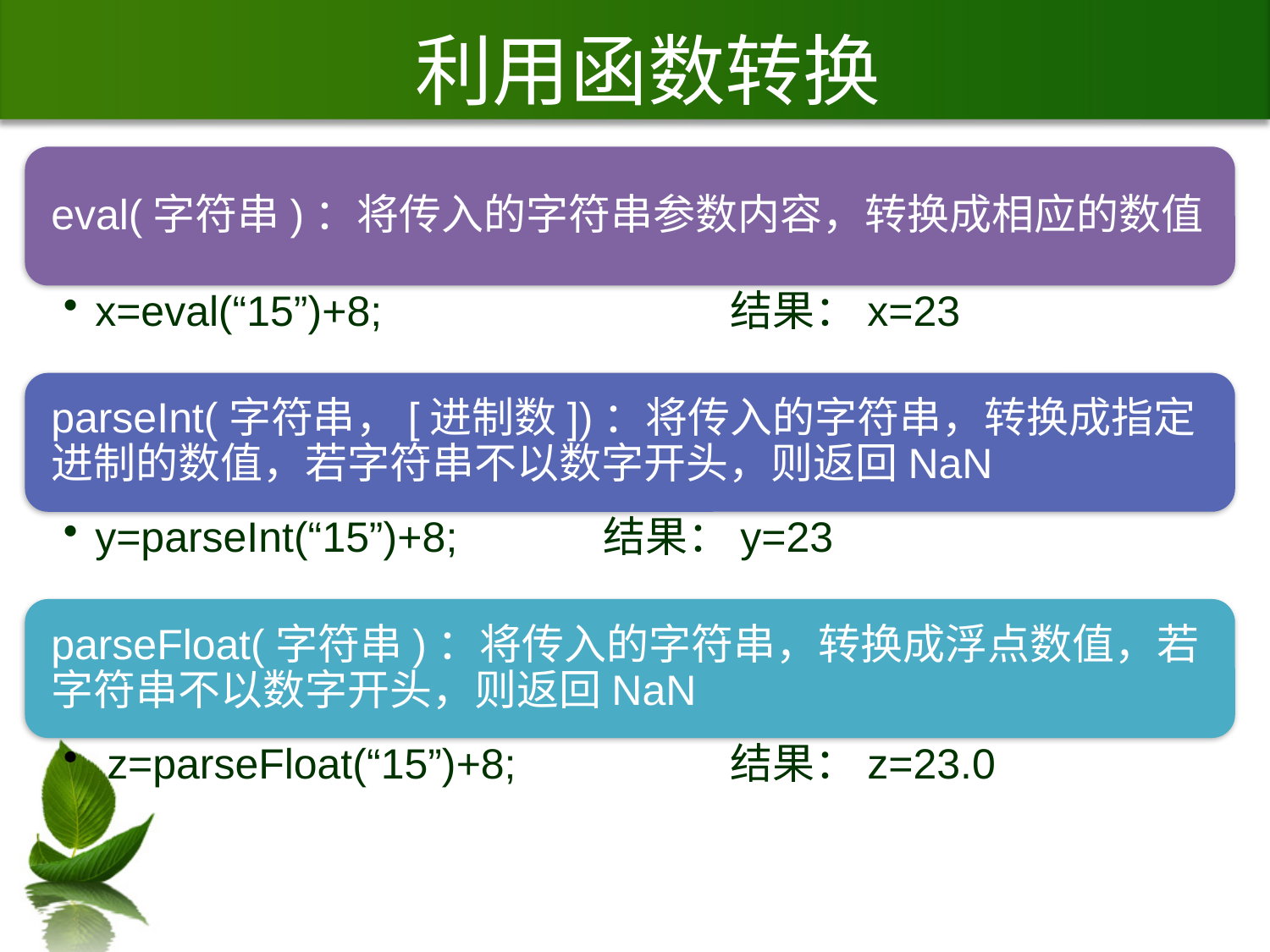

利用函数转换
eval(字符串)：将传入的字符串参数内容，转换成相应的数值
x=eval(“15”)+8;			结果：x=23
parseInt(字符串，[进制数])：将传入的字符串，转换成指定进制的数值，若字符串不以数字开头，则返回NaN
y=parseInt(“15”)+8;		结果：y=23
parseFloat(字符串)：将传入的字符串，转换成浮点数值，若字符串不以数字开头，则返回NaN
 z=parseFloat(“15”)+8;		结果：z=23.0